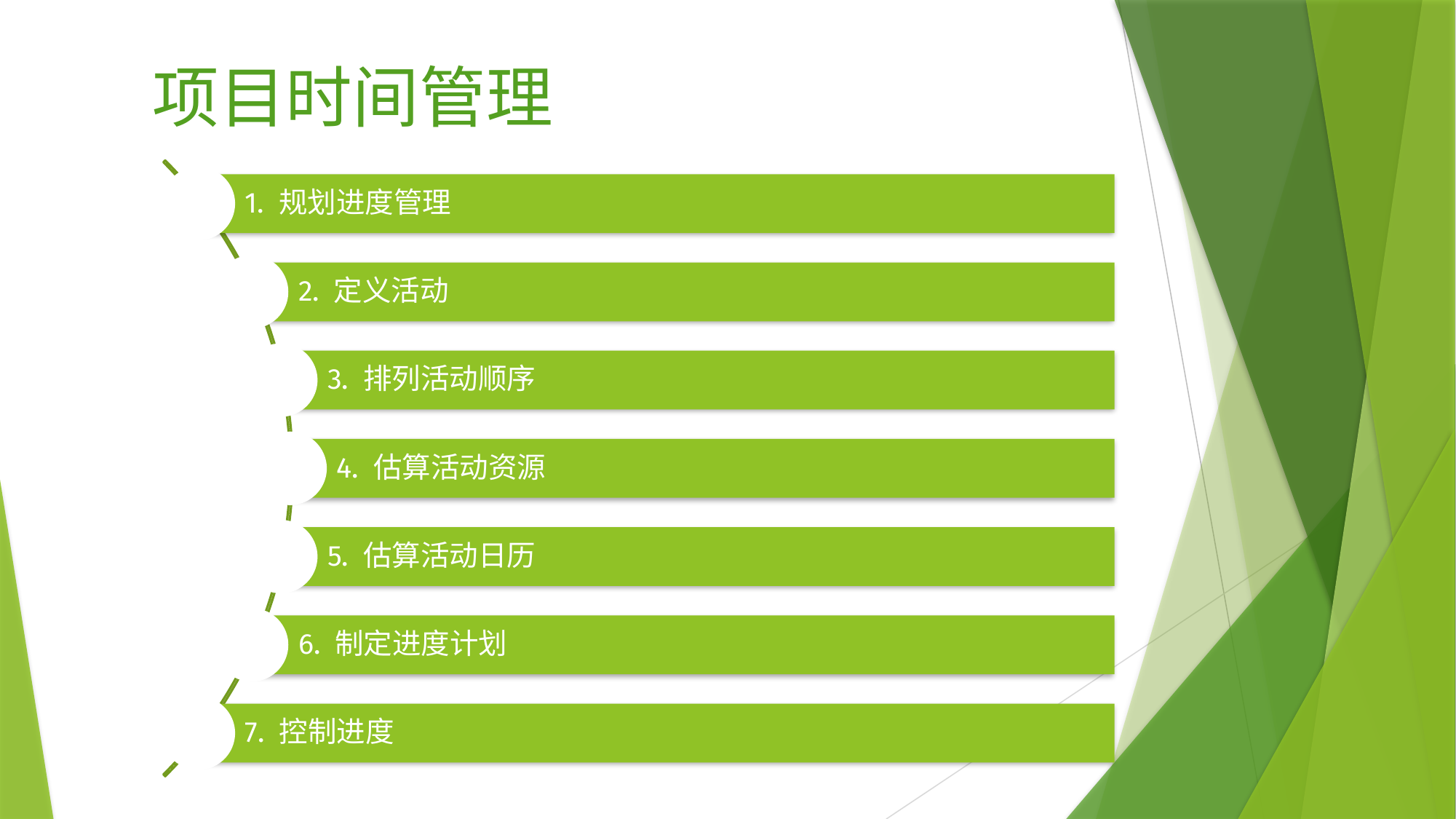

项目时间管理
1. 规划进度管理
2. 定义活动
3. 排列活动顺序
4. 估算活动资源
5. 估算活动日历
6. 制定进度计划
7. 控制进度